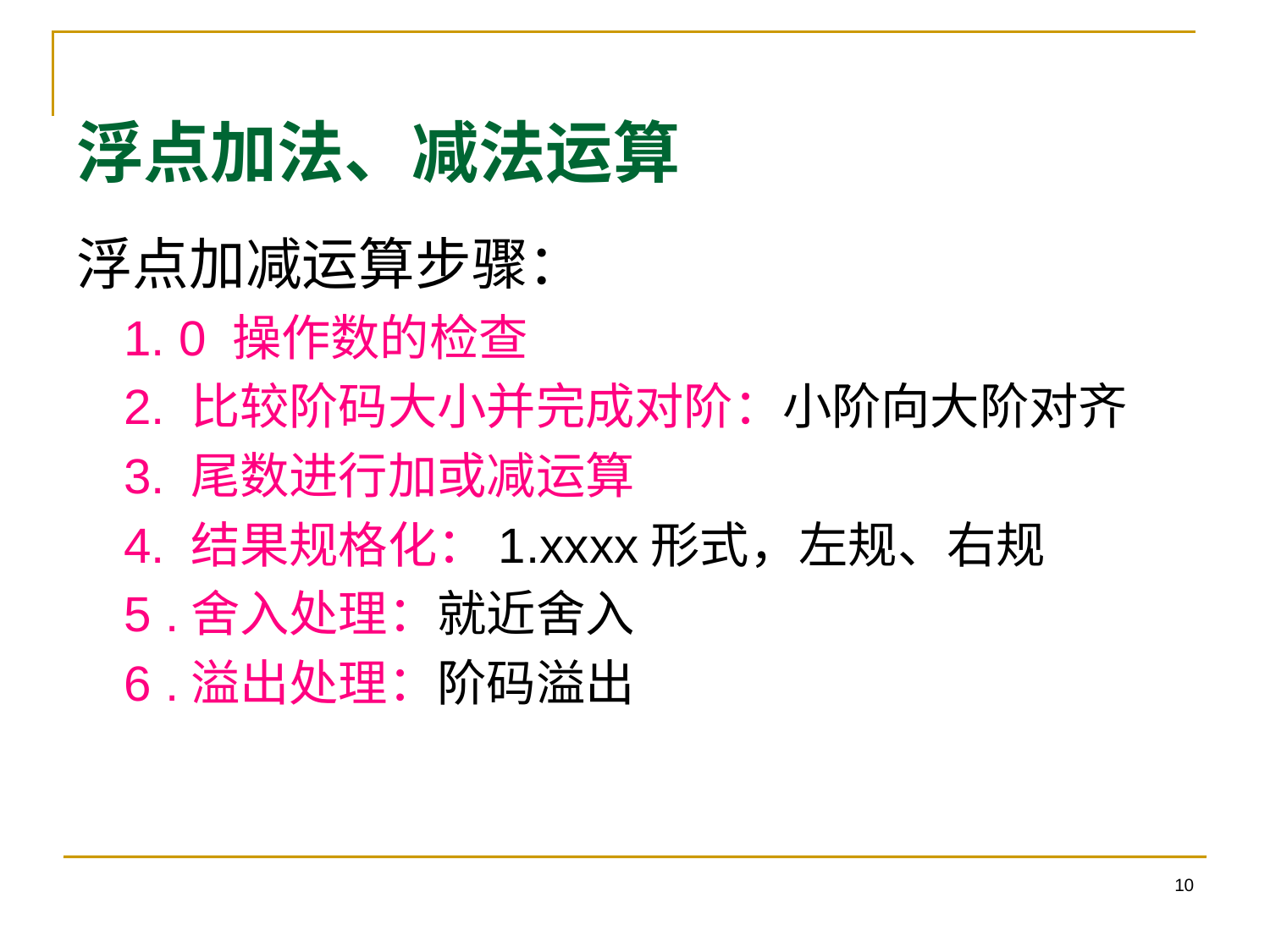

浮点加法、减法运算
浮点加减运算步骤：
1. 0 操作数的检查
2. 比较阶码大小并完成对阶：小阶向大阶对齐
3. 尾数进行加或减运算
4. 结果规格化：1.xxxx形式，左规、右规
5 .舍入处理：就近舍入
6 .溢出处理：阶码溢出

10